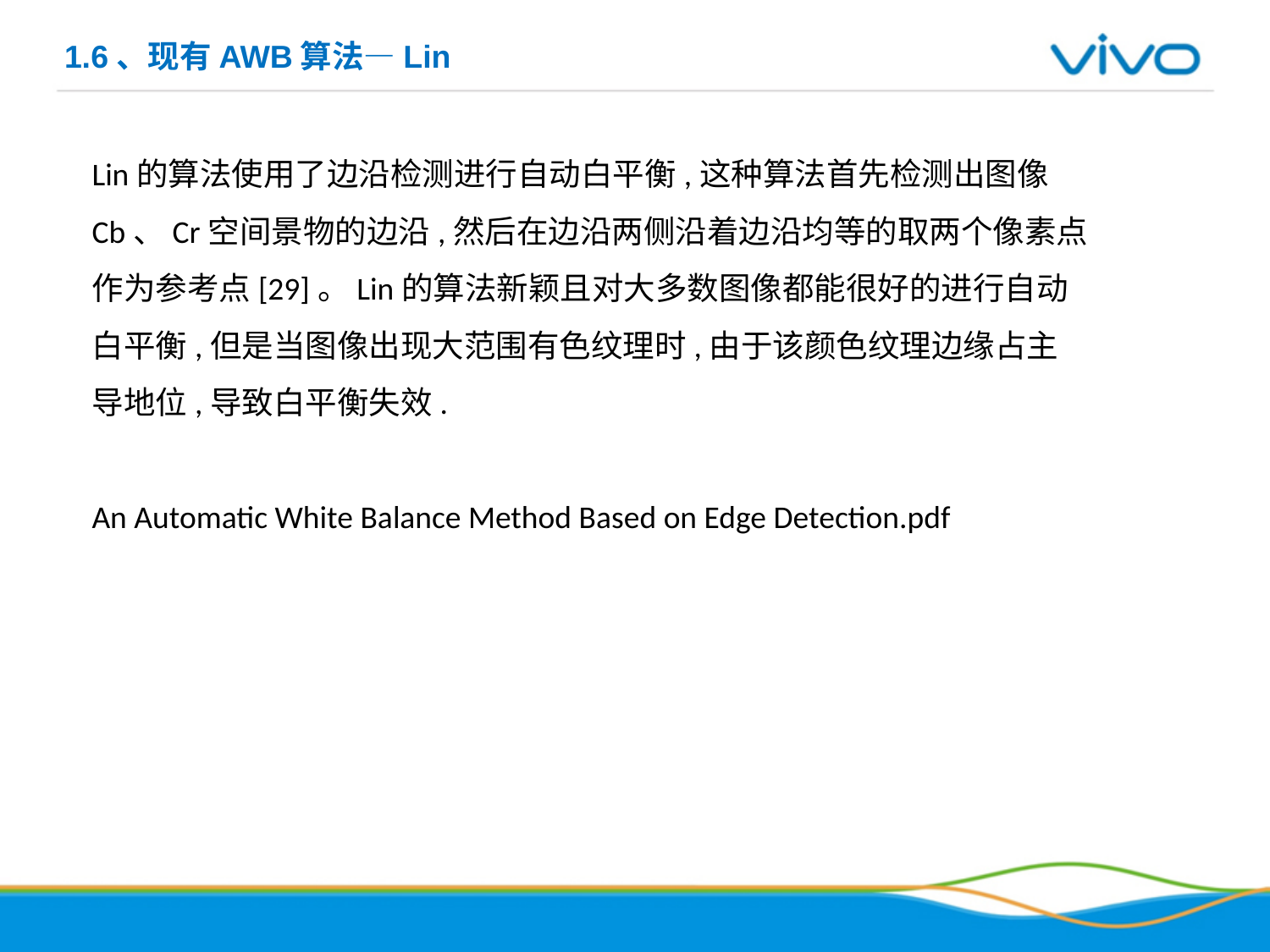

1.6、现有AWB算法—Lin
Lin的算法使用了边沿检测进行自动白平衡,这种算法首先检测出图像Cb、Cr空间景物的边沿,然后在边沿两侧沿着边沿均等的取两个像素点作为参考点[29]。Lin的算法新颖且对大多数图像都能很好的进行自动白平衡,但是当图像出现大范围有色纹理时,由于该颜色纹理边缘占主导地位,导致白平衡失效.

An Automatic White Balance Method Based on Edge Detection.pdf